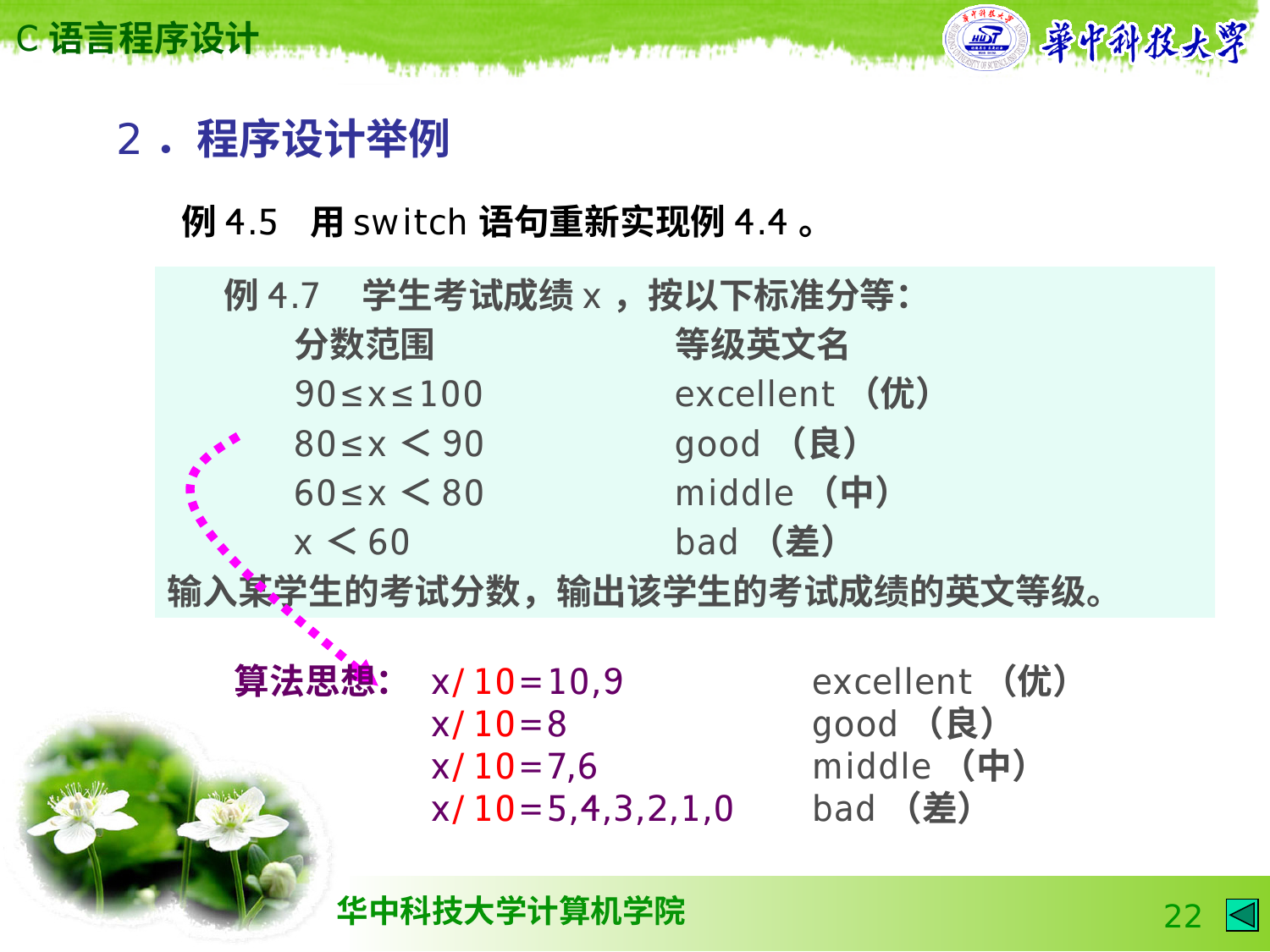

2．程序设计举例
      例4.5  用switch语句重新实现例4.4。
      例4.7   学生考试成绩x，按以下标准分等：
	分数范围		等级英文名
	90≤x≤100		excellent（优）
	80≤x＜90		good（良）
	60≤x＜80		middle（中）
	x＜60			bad（差）
输入某学生的考试分数，输出该学生的考试成绩的英文等级。

      算法思想：	x/10=10,9		excellent（优）
		x/10=8		good（良）
		x/10=7,6		middle（中）
		x/10=5,4,3,2,1,0 	bad（差）

22